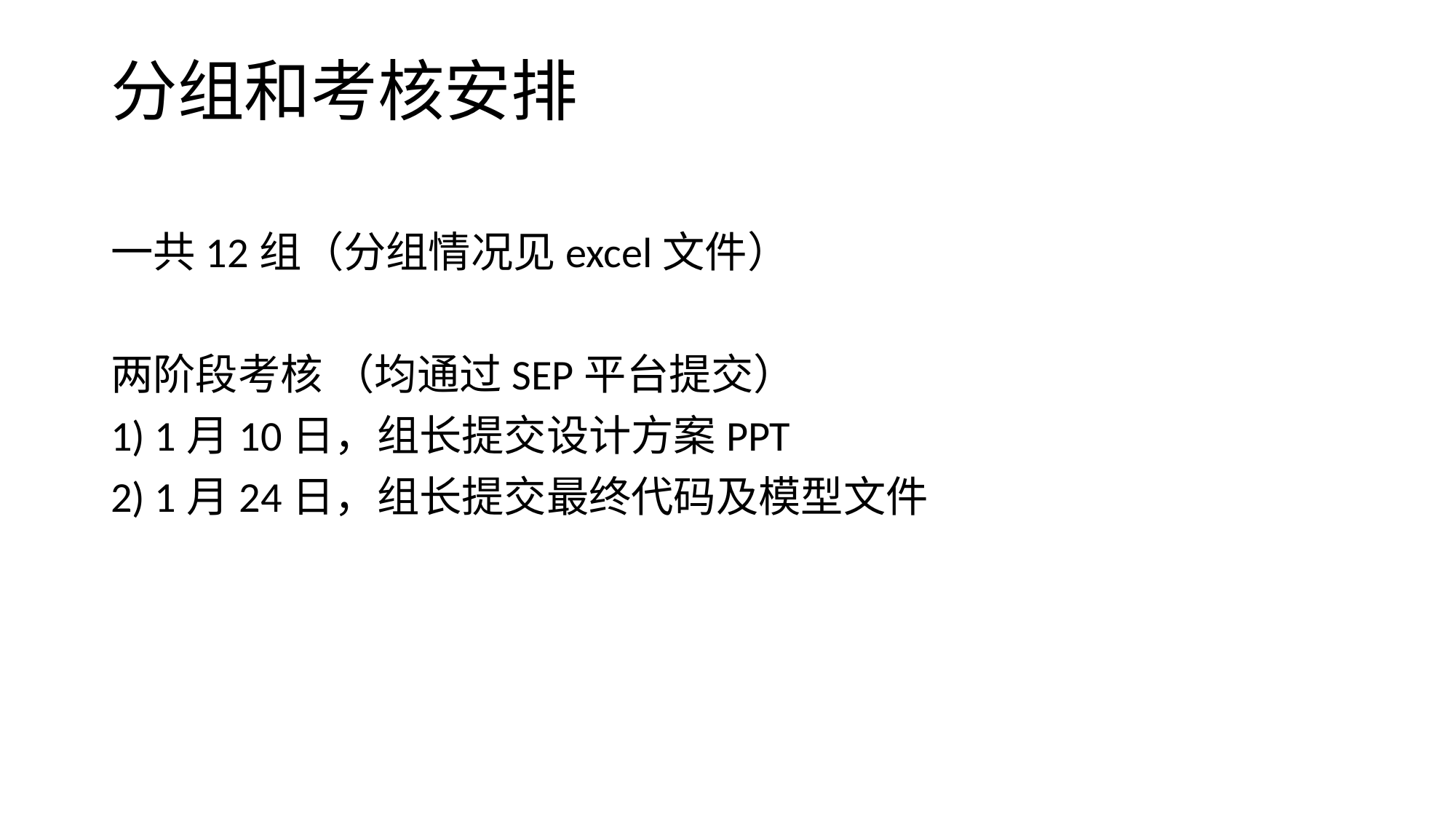

# 分组和考核安排

一共12组（分组情况见excel文件）

两阶段考核 （均通过SEP平台提交）
1) 1月10日，组长提交设计方案PPT
2) 1月24日，组长提交最终代码及模型文件